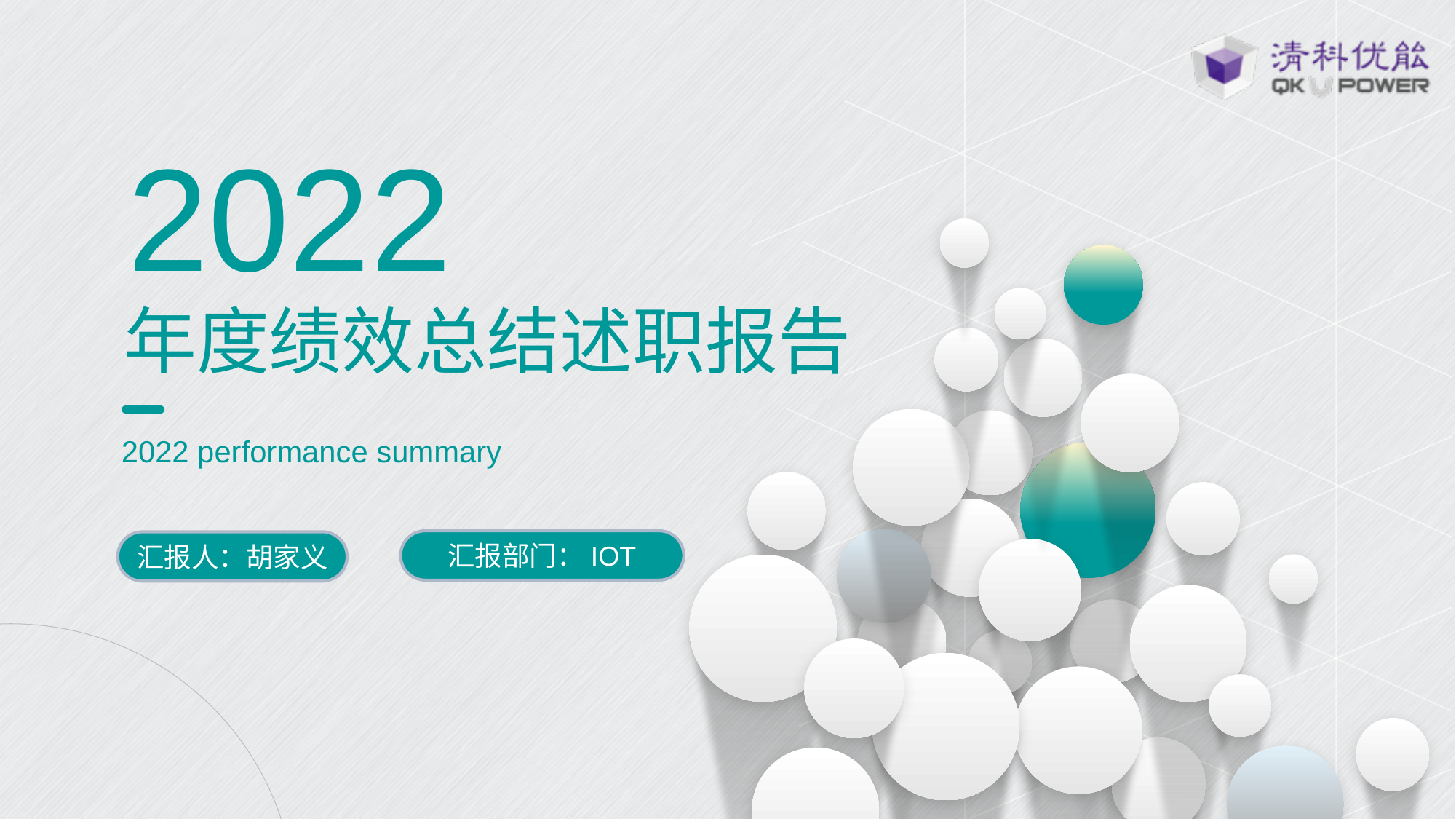

2022

年度绩效总结述职报告

2022 performance summary

汇报部门：IOT
汇报人：胡家义